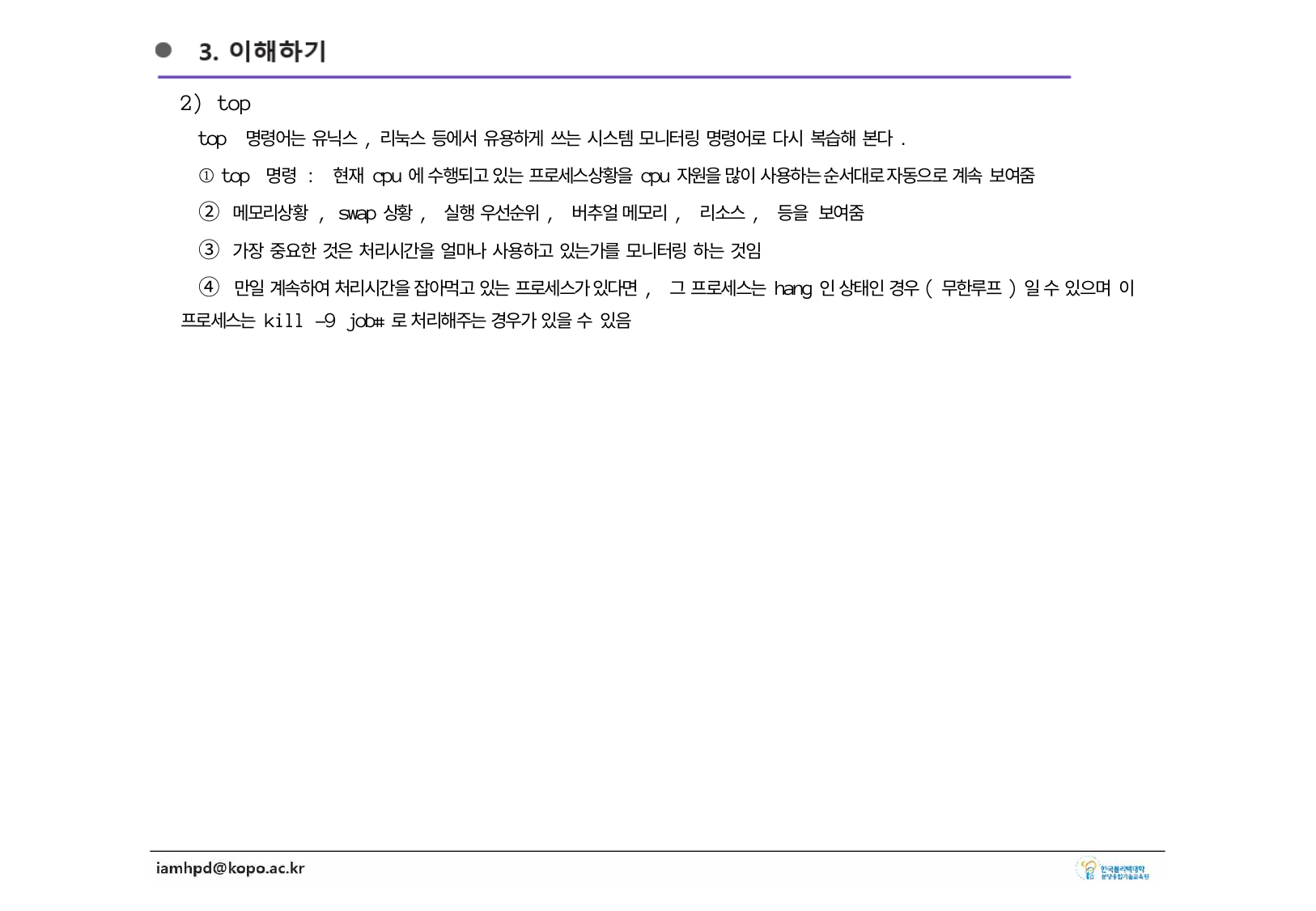

2) top
top 명령어는 유닉스,리눅스 등에서 유용하게 쓰는 시스템 모니터링 명령어로 다시 복습해 본다.
① top 명령 : 현재 cpu에 수행되고 있는 프로세스상황을 cpu자원을 많이 사용하는 순서대로 자동으로 계속 보여줌
② 메모리상황 , swap상황, 실행 우선순위, 버추얼 메모리, 리소스, 등을 보여줌
③ 가장 중요한 것은 처리시간을 얼마나 사용하고 있는가를 모니터링 하는 것임
④ 만일 계속하여 처리시간을 잡아먹고 있는 프로세스가 있다면, 그 프로세스는 hang인 상태인 경우(무한루프)일 수 있으며  이 프로세스는 kill -9 job#로 처리해주는 경우가 있을 수 있음